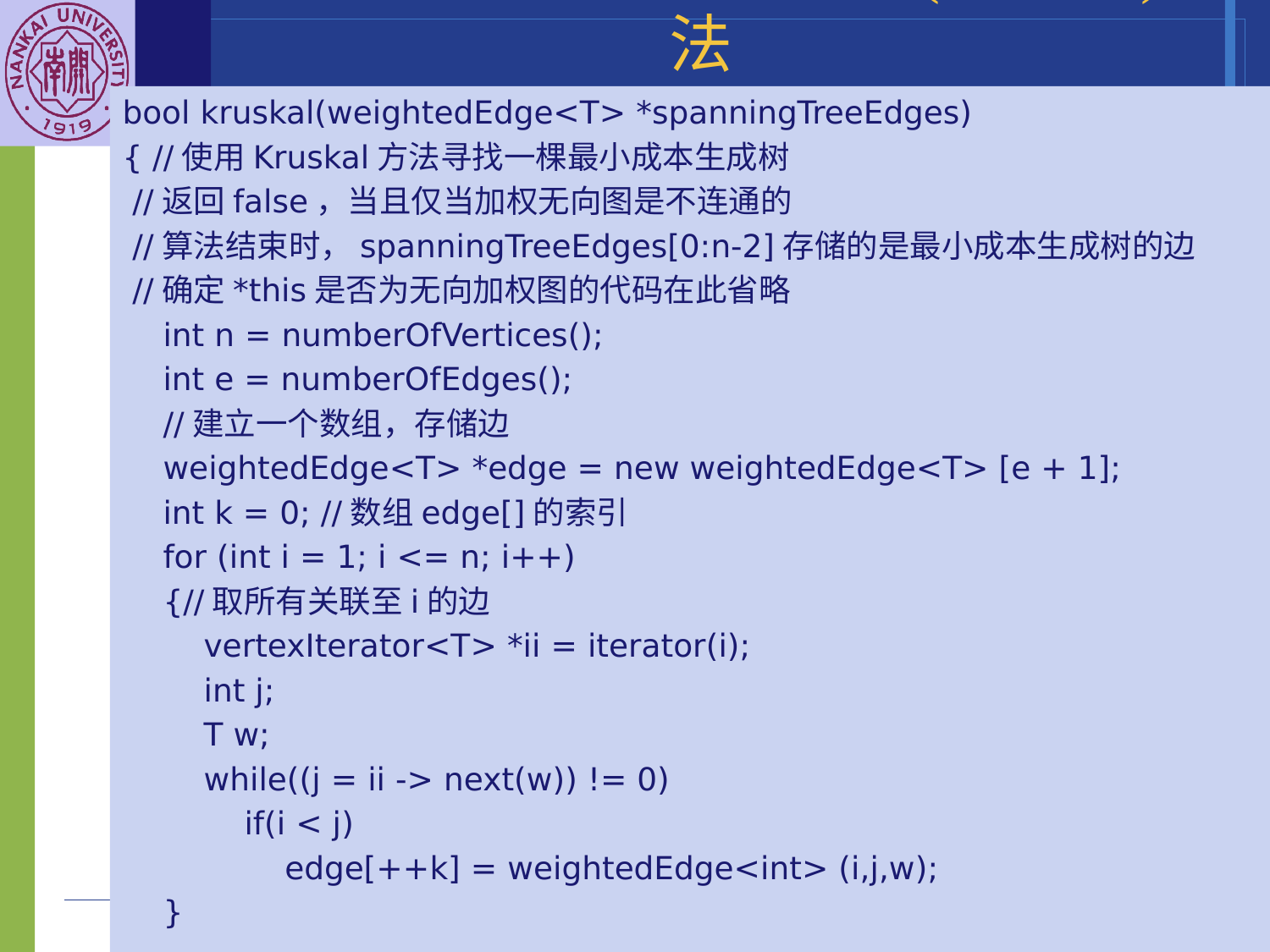

11.9 连通网的最小生成树- (Kruskal)算法
bool kruskal(weightedEdge<T> *spanningTreeEdges)
{ //使用Kruskal方法寻找一棵最小成本生成树
 //返回false，当且仅当加权无向图是不连通的
 //算法结束时，spanningTreeEdges[0:n-2]存储的是最小成本生成树的边
 //确定*this是否为无向加权图的代码在此省略
    int n = numberOfVertices();
    int e = numberOfEdges();
    //建立一个数组，存储边
    weightedEdge<T> *edge = new weightedEdge<T> [e + 1];
    int k = 0; //数组edge[]的索引
    for (int i = 1; i <= n; i++)
    {//取所有关联至i的边
        vertexIterator<T> *ii = iterator(i);
        int j;
        T w;
        while((j = ii -> next(w)) != 0)
            if(i < j)
                edge[++k] = weightedEdge<int> (i,j,w);
    }

60